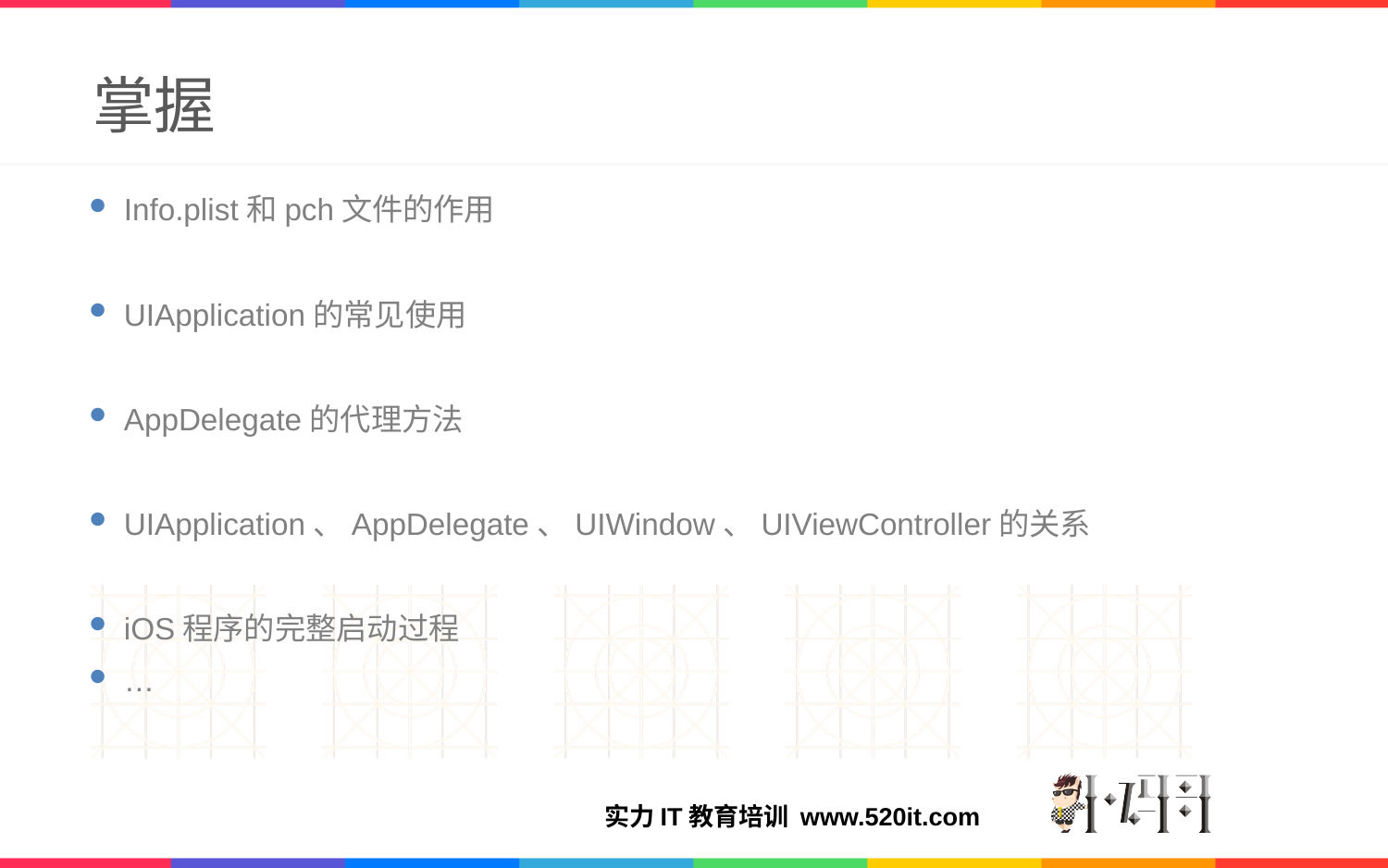

# 掌握
Info.plist和pch文件的作用

UIApplication的常见使用

AppDelegate的代理方法

UIApplication、AppDelegate、UIWindow、UIViewController的关系

iOS程序的完整启动过程
…